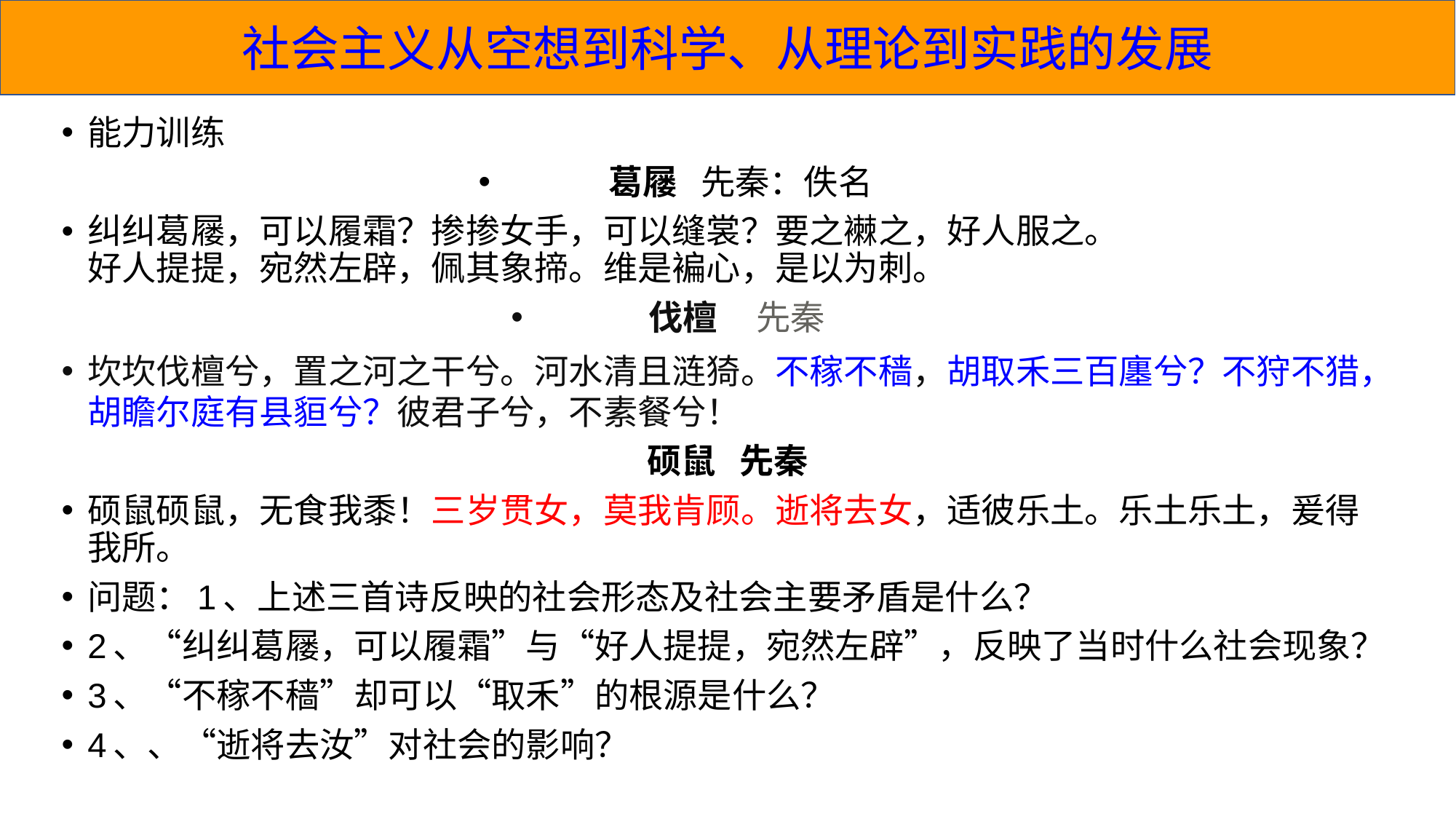

社会主义从空想到科学、从理论到实践的发展
能力训练
葛屦   先秦：佚名
纠纠葛屦，可以履霜？掺掺女手，可以缝裳？要之襋之，好人服之。
好人提提，宛然左辟，佩其象揥。维是褊心，是以为刺。
伐檀     先秦
坎坎伐檀兮，置之河之干兮。河水清且涟猗。不稼不穑，胡取禾三百廛兮？不狩不猎，胡瞻尔庭有县貆兮？彼君子兮，不素餐兮！
硕鼠   先秦
硕鼠硕鼠，无食我黍！三岁贯女，莫我肯顾。逝将去女，适彼乐土。乐土乐土，爰得我所。
问题：1、上述三首诗反映的社会形态及社会主要矛盾是什么？
2、“纠纠葛屦，可以履霜”与“好人提提，宛然左辟”，反映了当时什么社会现象？
3、“不稼不穑”却可以“取禾”的根源是什么？
4、、“逝将去汝”对社会的影响？